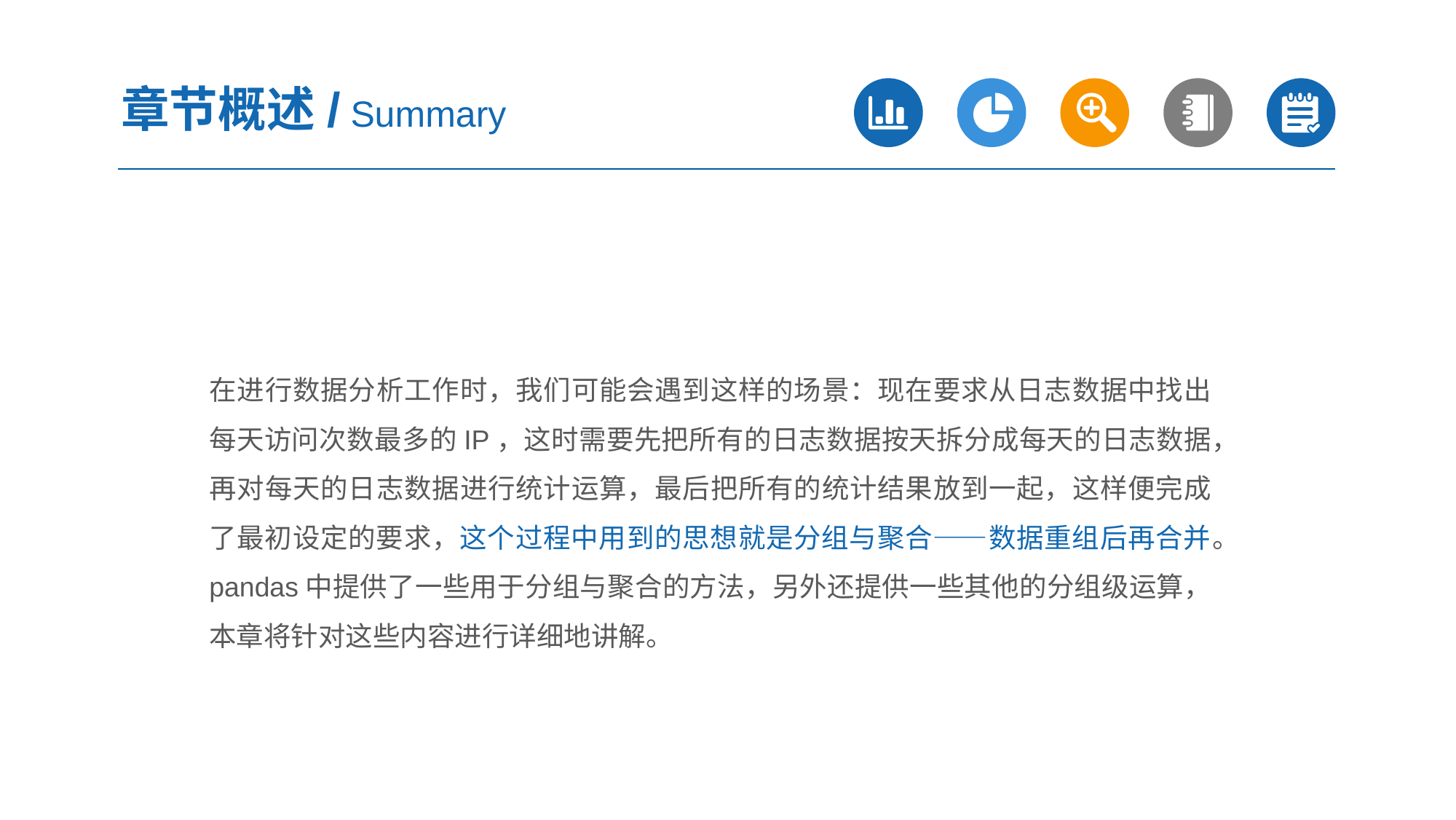

章节概述/ Summary
在进行数据分析工作时，我们可能会遇到这样的场景：现在要求从日志数据中找出每天访问次数最多的IP，这时需要先把所有的日志数据按天拆分成每天的日志数据，再对每天的日志数据进行统计运算，最后把所有的统计结果放到一起，这样便完成了最初设定的要求，这个过程中用到的思想就是分组与聚合——数据重组后再合并。pandas中提供了一些用于分组与聚合的方法，另外还提供一些其他的分组级运算，本章将针对这些内容进行详细地讲解。